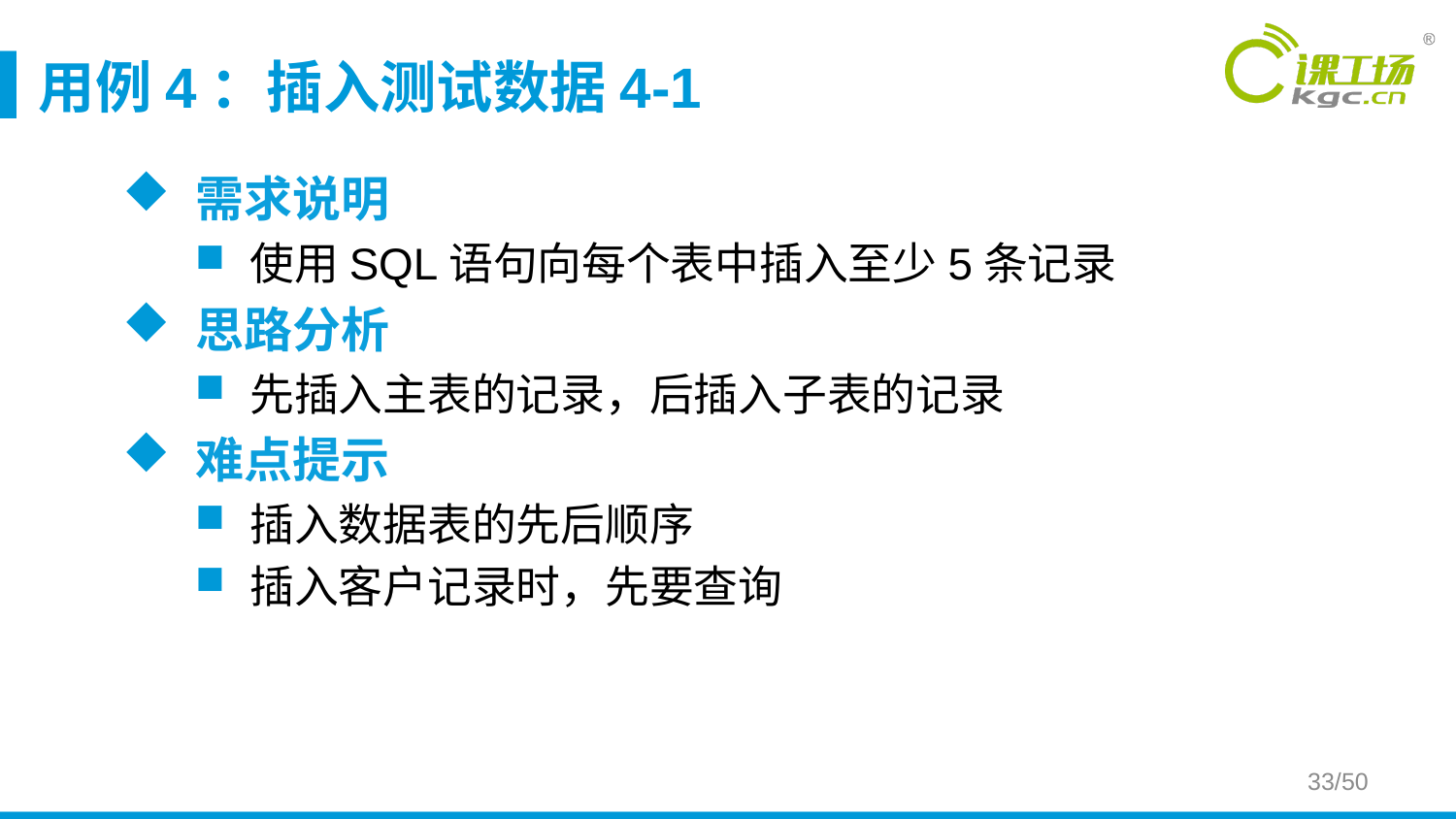

# 用例4：插入测试数据4-1
需求说明
使用SQL语句向每个表中插入至少5条记录
思路分析
先插入主表的记录，后插入子表的记录
难点提示
插入数据表的先后顺序
插入客户记录时，先要查询

33/50